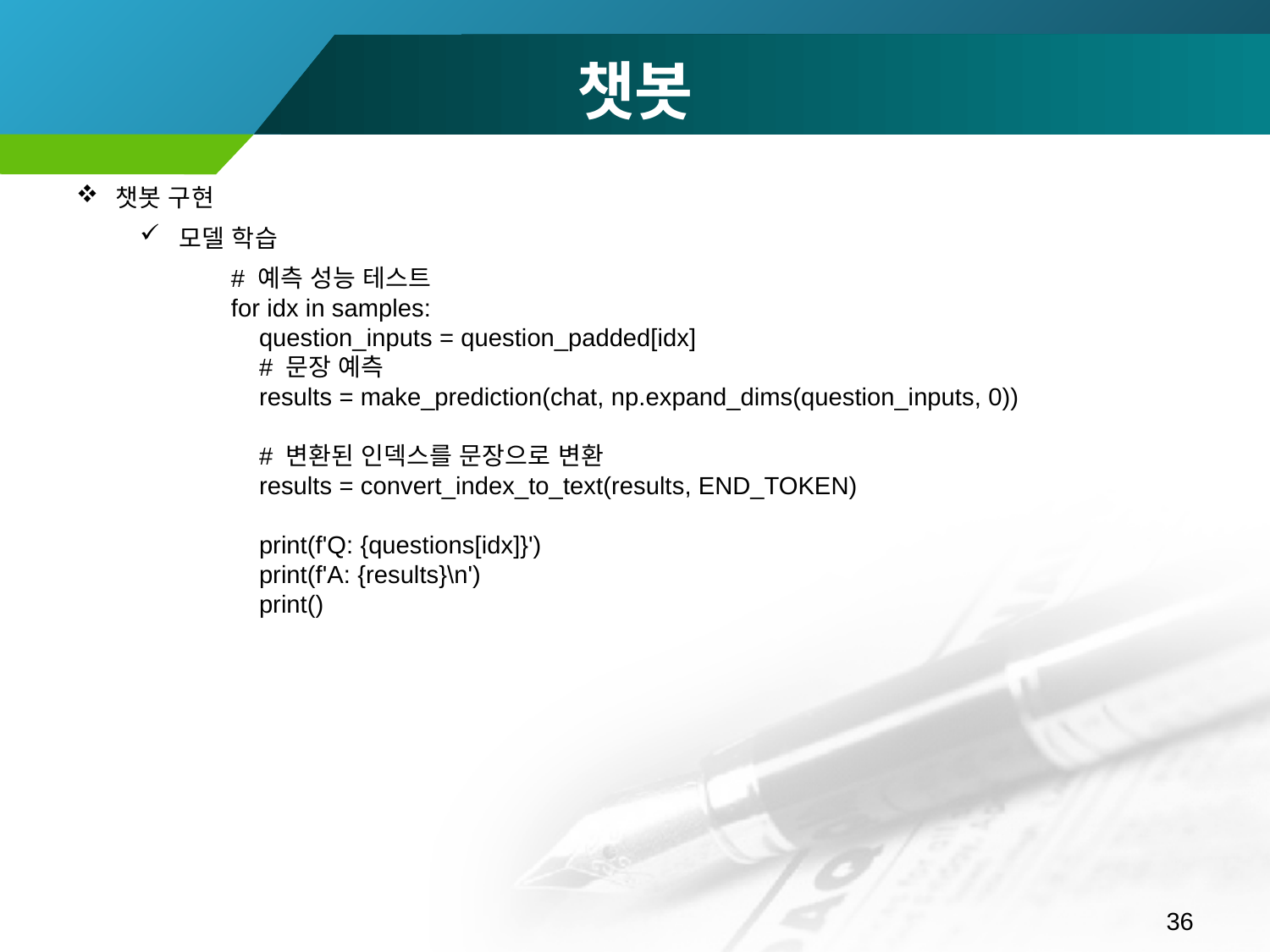

챗봇
챗봇 구현
모델 학습
    # 예측 성능 테스트
    for idx in samples:
        question_inputs = question_padded[idx]
        # 문장 예측
        results = make_prediction(chat, np.expand_dims(question_inputs, 0))

        # 변환된 인덱스를 문장으로 변환
        results = convert_index_to_text(results, END_TOKEN)

        print(f'Q: {questions[idx]}')
        print(f'A: {results}\n')
        print()
36